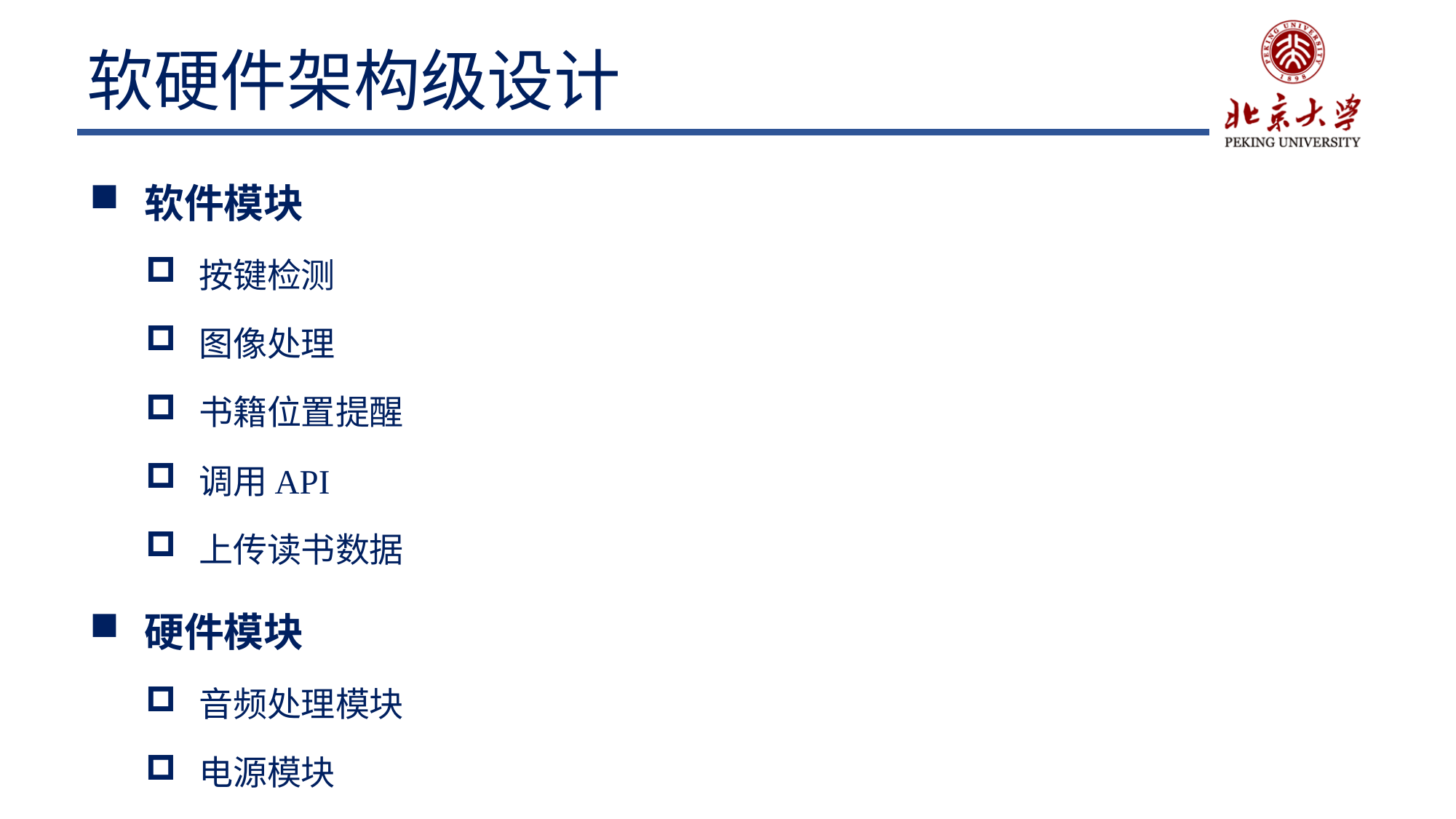

# 软硬件架构级设计
软件模块
按键检测
图像处理
书籍位置提醒
调用API
上传读书数据
硬件模块
音频处理模块
电源模块